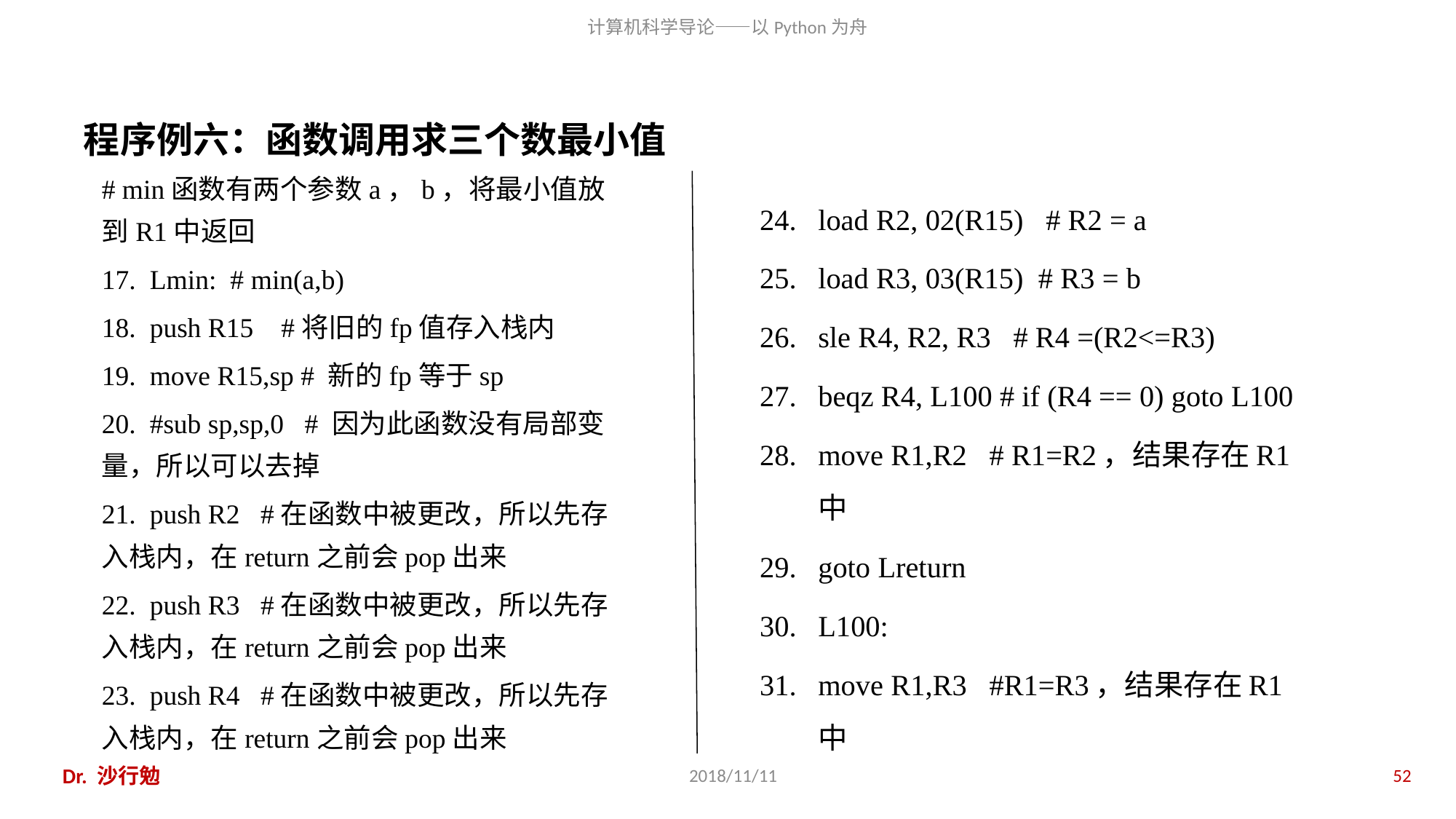

程序例六：函数调用求三个数最小值
# min函数有两个参数a，b，将最小值放到R1中返回
17.  Lmin:  # min(a,b)
18.  push R15    #将旧的fp值存入栈内
19.  move R15,sp # 新的fp等于sp
20.  #sub sp,sp,0   # 因为此函数没有局部变量，所以可以去掉
21.  push R2   #在函数中被更改，所以先存入栈内，在return之前会pop出来
22.  push R3   #在函数中被更改，所以先存入栈内，在return之前会pop出来
23.  push R4   #在函数中被更改，所以先存入栈内，在return之前会pop出来

load R2, 02(R15)   # R2 = a
load R3, 03(R15)  # R3 = b
sle R4, R2, R3   # R4 =(R2<=R3)
beqz R4, L100 # if (R4 == 0) goto L100
move R1,R2   # R1=R2，结果存在R1中
goto Lreturn
L100:
move R1,R3   #R1=R3，结果存在R1中
Dr. 沙行勉
2018/11/11
52